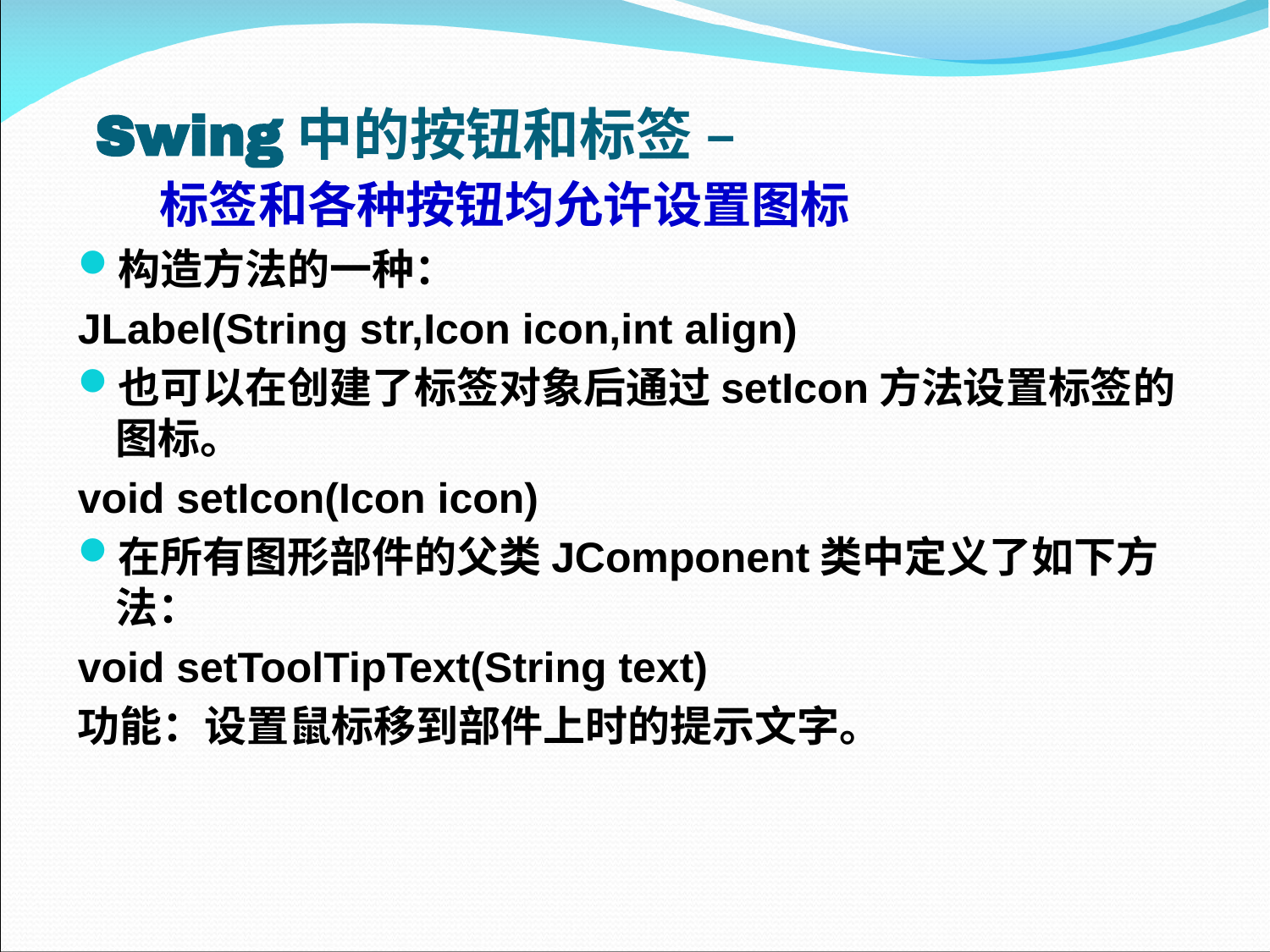

# Swing中的按钮和标签 – 标签和各种按钮均允许设置图标
构造方法的一种：
JLabel(String str,Icon icon,int align)
也可以在创建了标签对象后通过setIcon方法设置标签的图标。
void setIcon(Icon icon)
在所有图形部件的父类JComponent类中定义了如下方法：
void setToolTipText(String text)
功能：设置鼠标移到部件上时的提示文字。